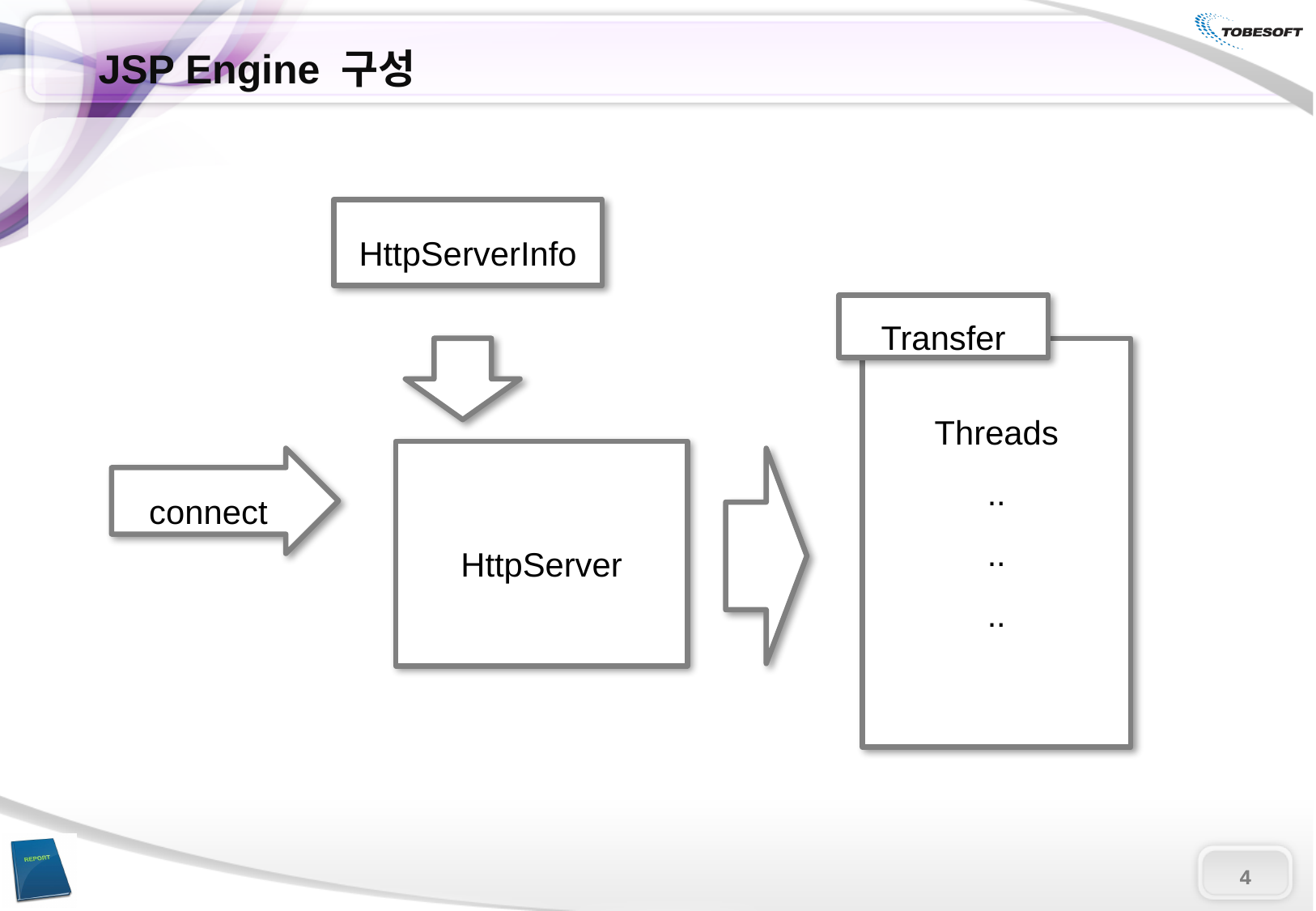

JSP Engine 구성
HttpServerInfo
Transfer

Threads
..
..
..

HttpServer
connect

4
4